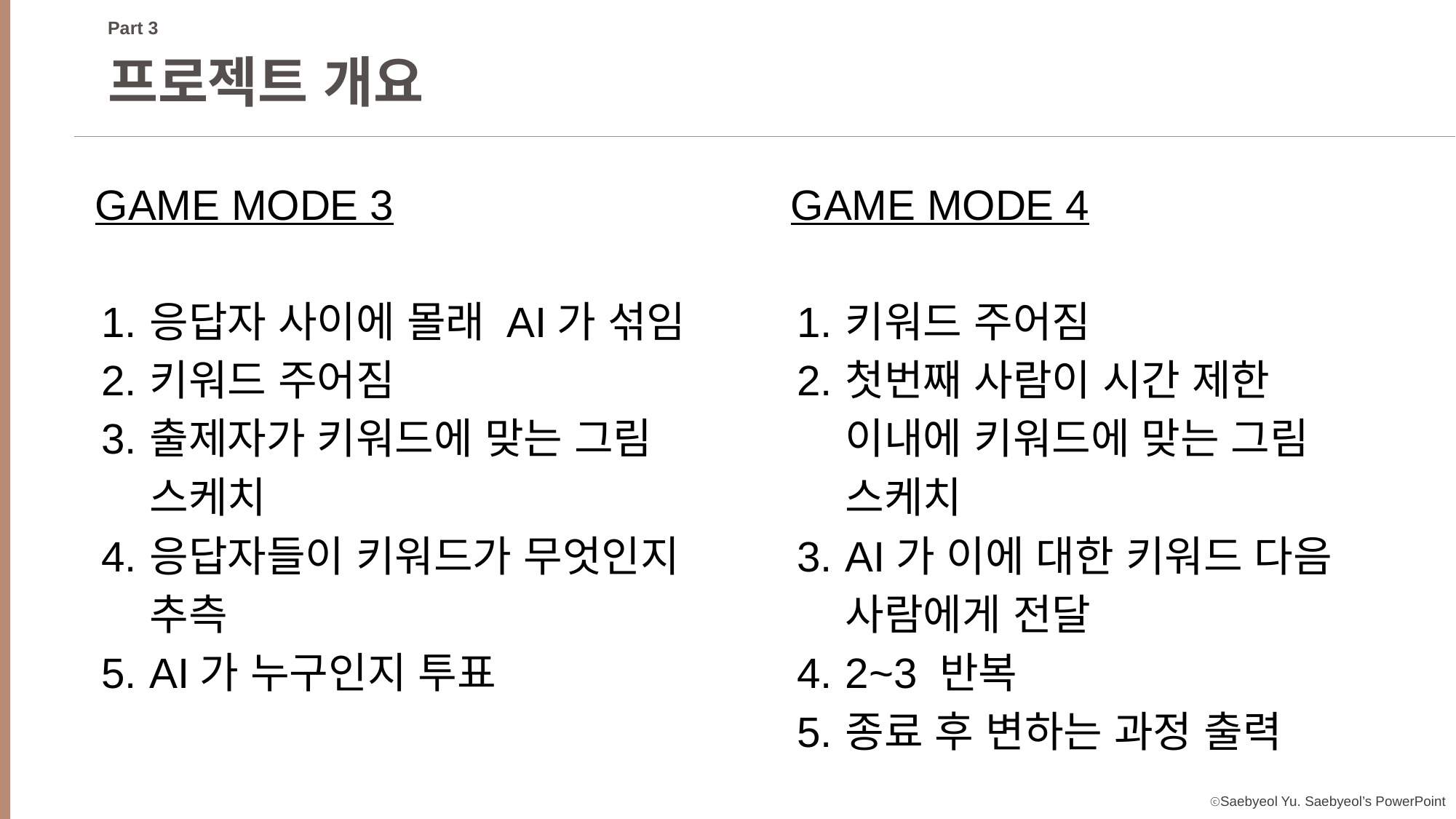

Part 3
프로젝트 개요
GAME MODE 3

응답자 사이에 몰래 AI가 섞임
키워드 주어짐
출제자가 키워드에 맞는 그림 스케치
응답자들이 키워드가 무엇인지 추측
AI가 누구인지 투표
GAME MODE 4

키워드 주어짐
첫번째 사람이 시간 제한 이내에 키워드에 맞는 그림 스케치
AI가 이에 대한 키워드 다음 사람에게 전달
2~3 반복
종료 후 변하는 과정 출력